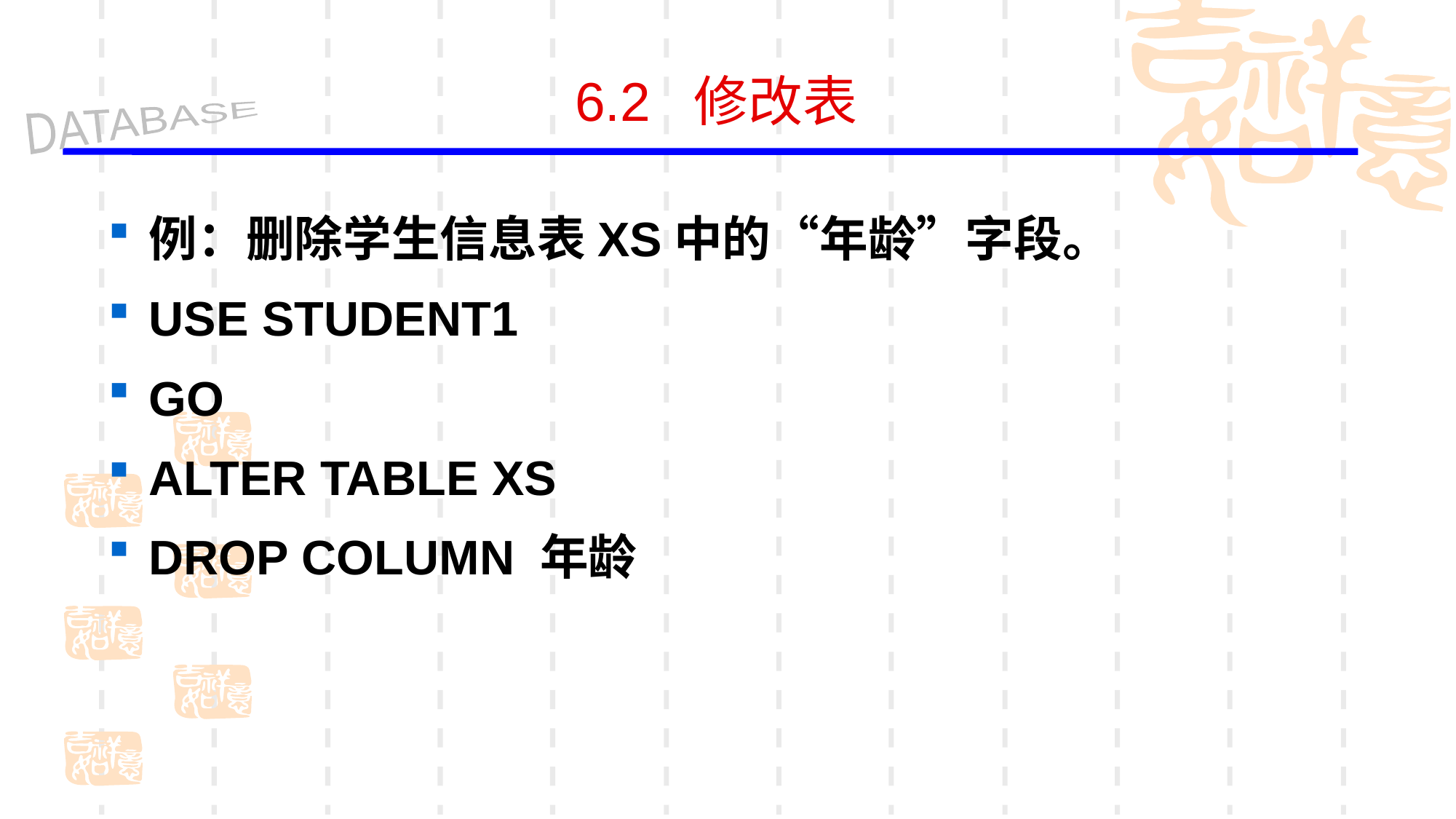

6.2  修改表
例：删除学生信息表XS中的“年龄”字段。
USE STUDENT1
GO
ALTER TABLE XS
DROP COLUMN 年龄